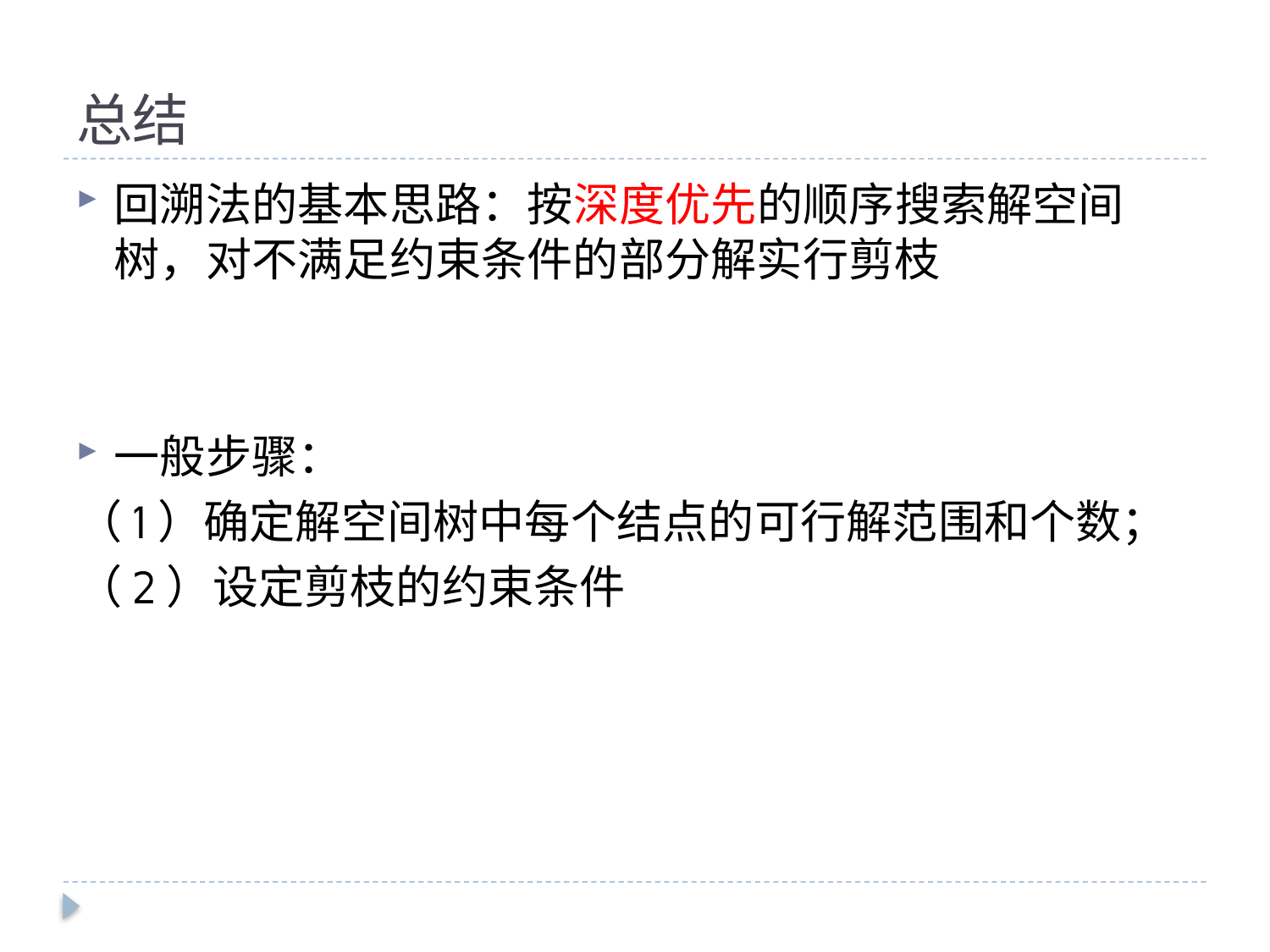

# 总结
回溯法的基本思路：按深度优先的顺序搜索解空间树，对不满足约束条件的部分解实行剪枝

一般步骤：
（1）确定解空间树中每个结点的可行解范围和个数；
（2）设定剪枝的约束条件